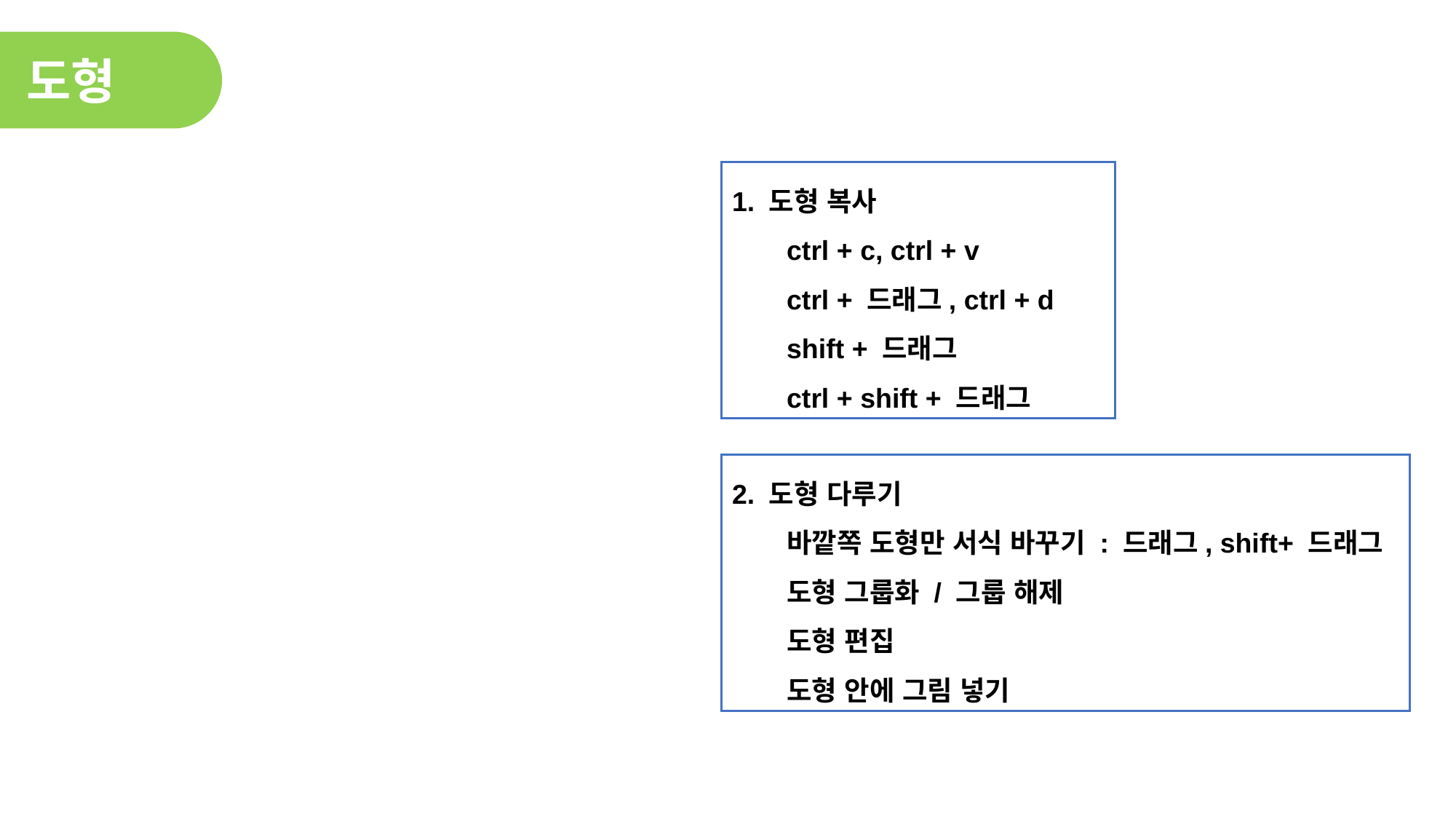

도형
1. 도형 복사
ctrl + c, ctrl + v
ctrl + 드래그, ctrl + d
shift + 드래그
ctrl + shift + 드래그
2. 도형 다루기
바깥쪽 도형만 서식 바꾸기 : 드래그, shift+ 드래그
도형 그룹화 / 그룹 해제
도형 편집
도형 안에 그림 넣기